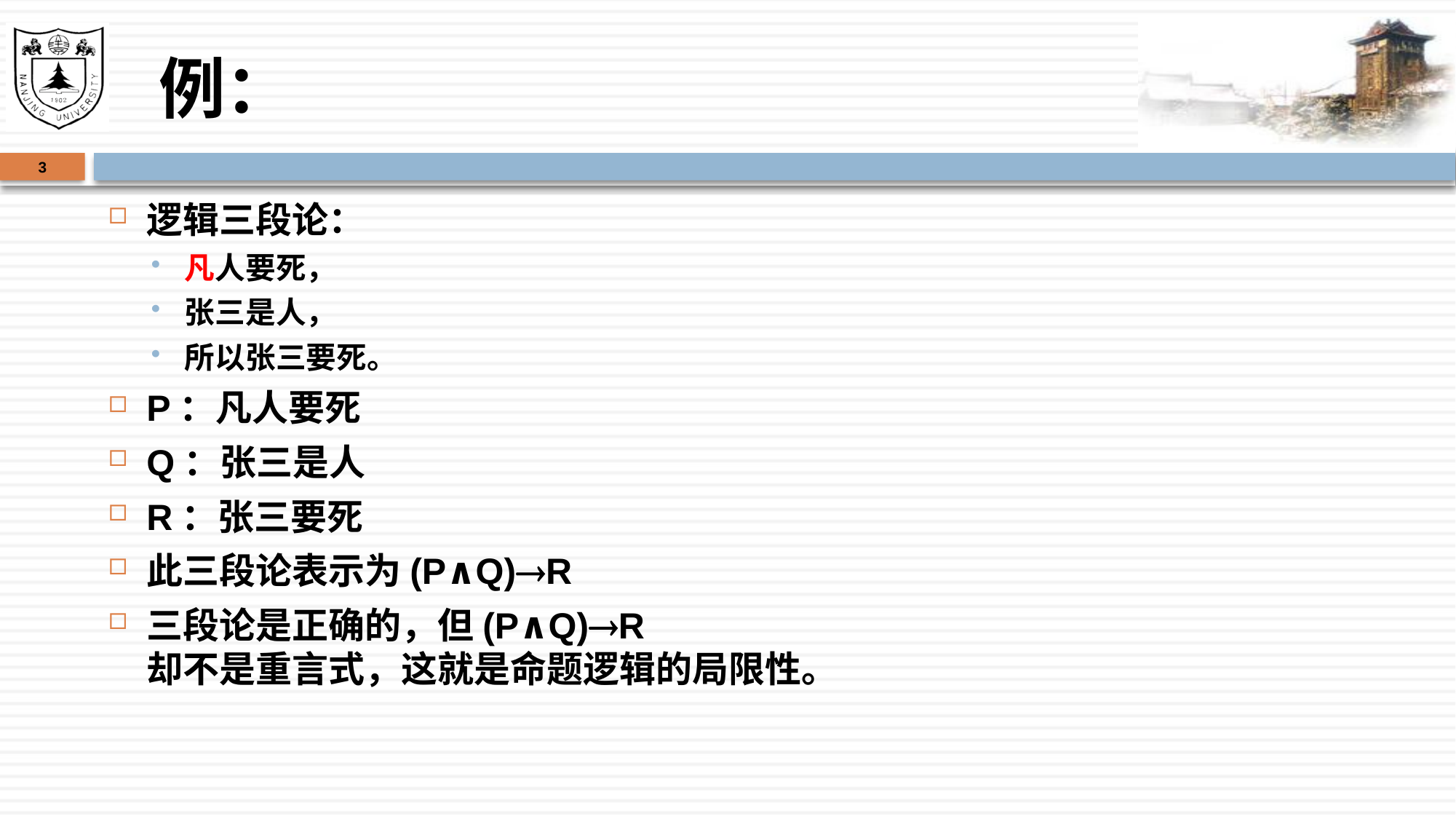

# 例：
3
逻辑三段论：
凡人要死，
张三是人，
所以张三要死。
P：凡人要死
Q：张三是人
R：张三要死
此三段论表示为(P∧Q)→R
三段论是正确的，但(P∧Q)→R
却不是重言式，这就是命题逻辑的局限性。